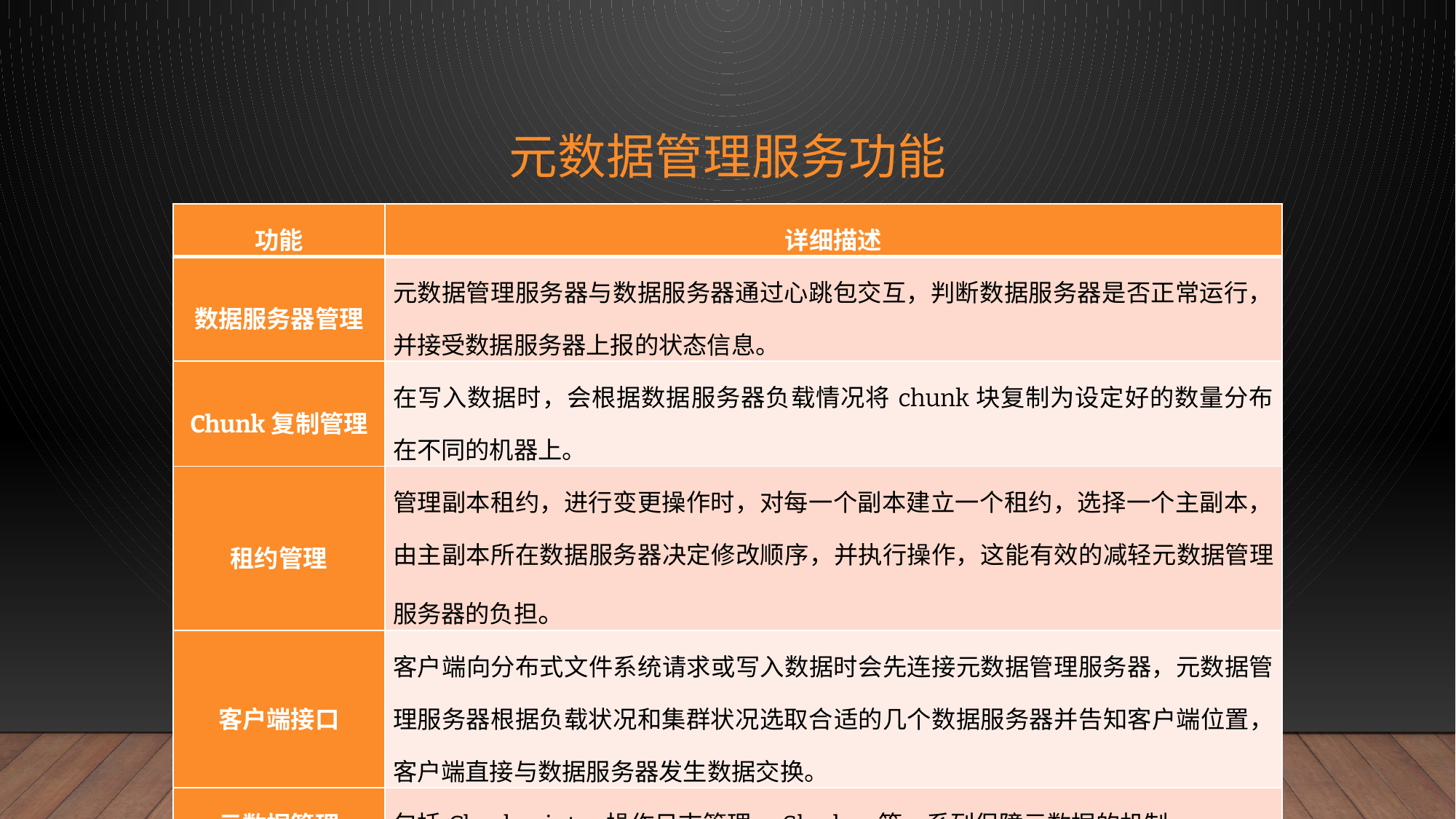

# 元数据管理服务功能
| 功能 | 详细描述 |
| --- | --- |
| 数据服务器管理 | 元数据管理服务器与数据服务器通过心跳包交互，判断数据服务器是否正常运行，并接受数据服务器上报的状态信息。 |
| Chunk复制管理 | 在写入数据时，会根据数据服务器负载情况将chunk块复制为设定好的数量分布在不同的机器上。 |
| 租约管理 | 管理副本租约，进行变更操作时，对每一个副本建立一个租约，选择一个主副本，由主副本所在数据服务器决定修改顺序，并执行操作，这能有效的减轻元数据管理服务器的负担。 |
| 客户端接口 | 客户端向分布式文件系统请求或写入数据时会先连接元数据管理服务器，元数据管理服务器根据负载状况和集群状况选取合适的几个数据服务器并告知客户端位置，客户端直接与数据服务器发生数据交换。 |
| 元数据管理 | 包括Checkpoint，操作日志管理、Shadow等一系列保障元数据的机制。 |